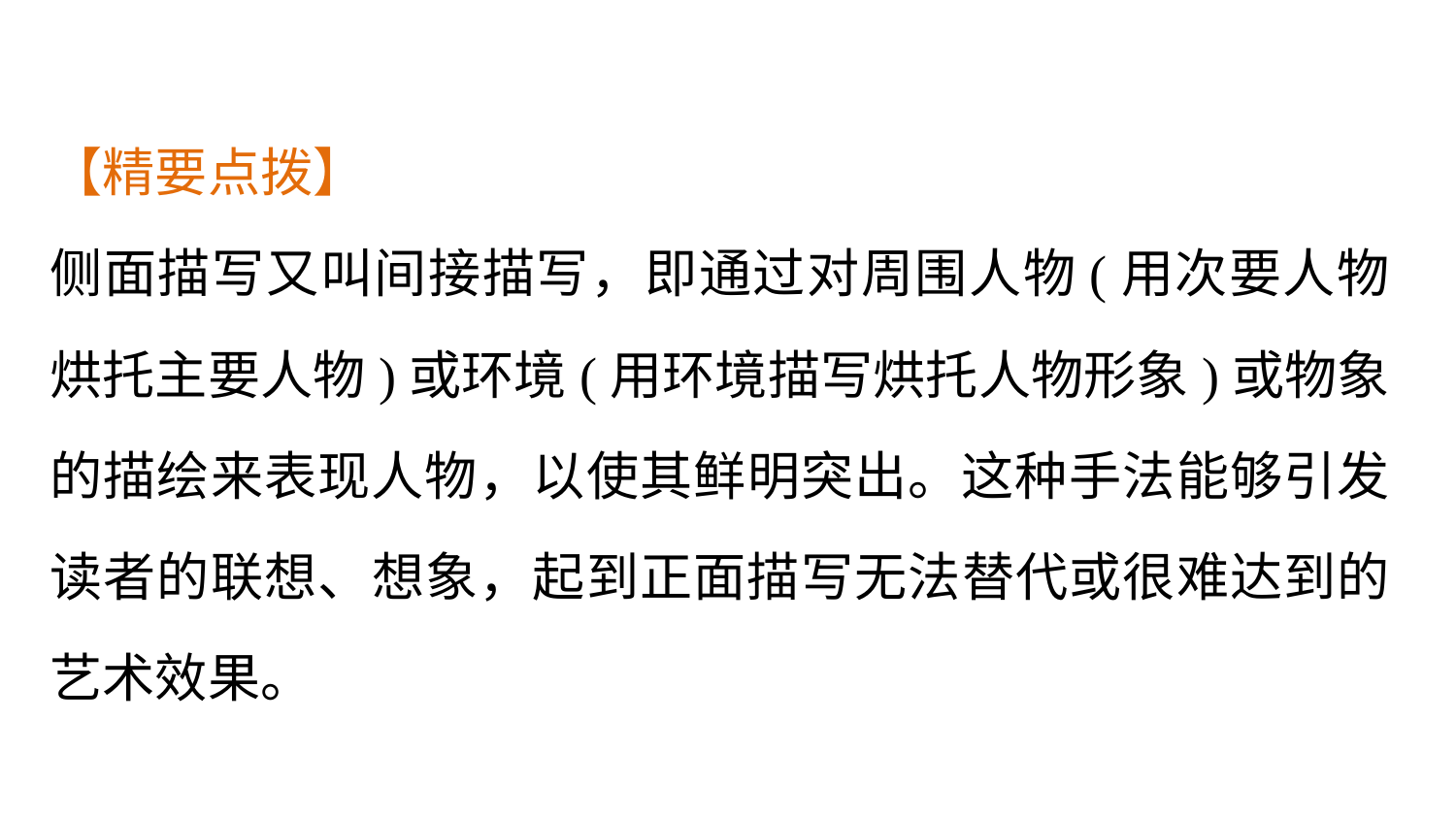

【精要点拨】
侧面描写又叫间接描写，即通过对周围人物(用次要人物烘托主要人物)或环境(用环境描写烘托人物形象)或物象的描绘来表现人物，以使其鲜明突出。这种手法能够引发读者的联想、想象，起到正面描写无法替代或很难达到的艺术效果。